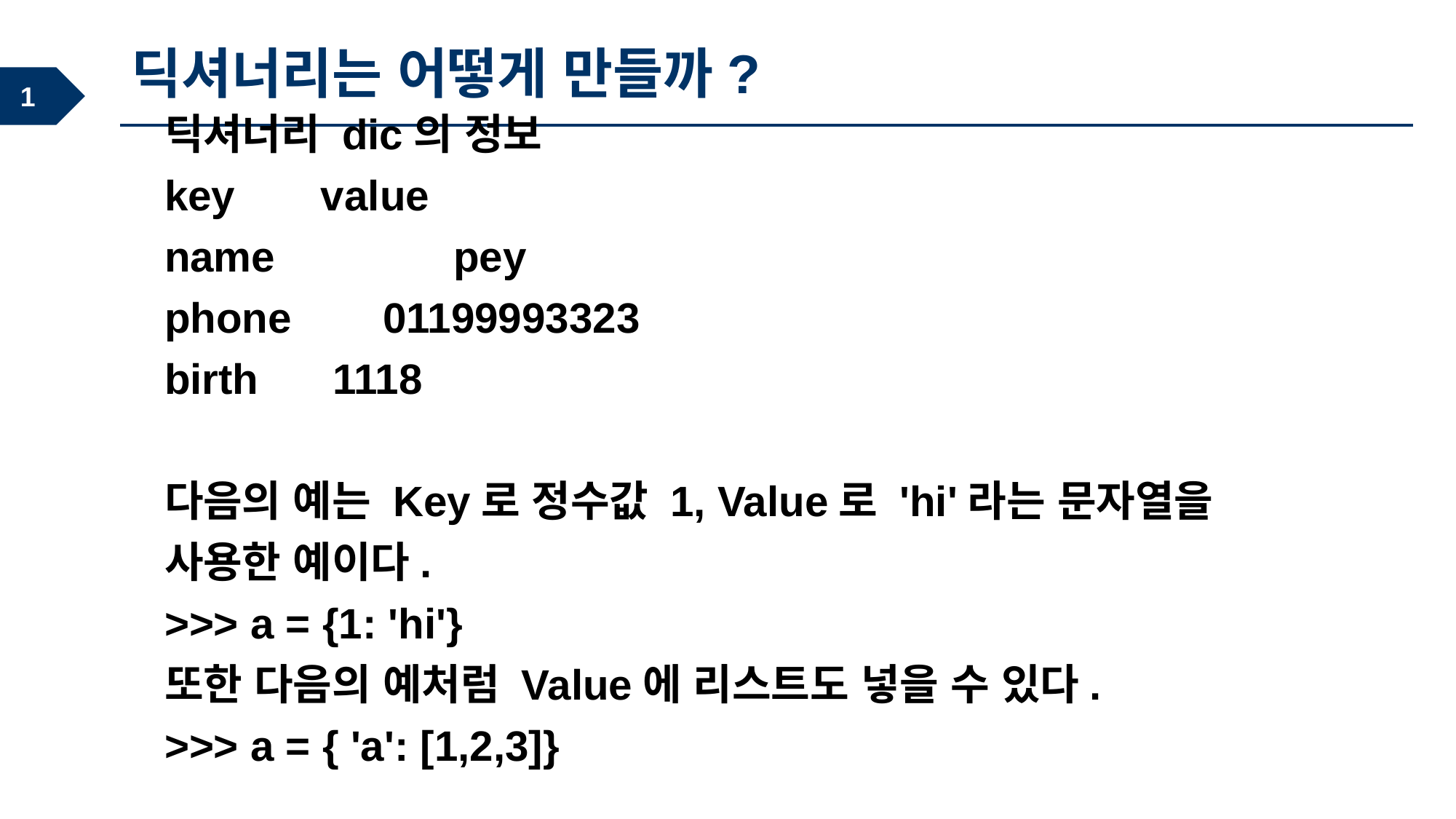

딕셔너리는 어떻게 만들까?
딕셔너리 dic의 정보
key	    value
name	      pey
phone	01199993323
birth	     1118

다음의 예는 Key로 정수값 1, Value로 'hi'라는 문자열을 사용한 예이다.
>>> a = {1: 'hi'}
또한 다음의 예처럼 Value에 리스트도 넣을 수 있다.
>>> a = { 'a': [1,2,3]}